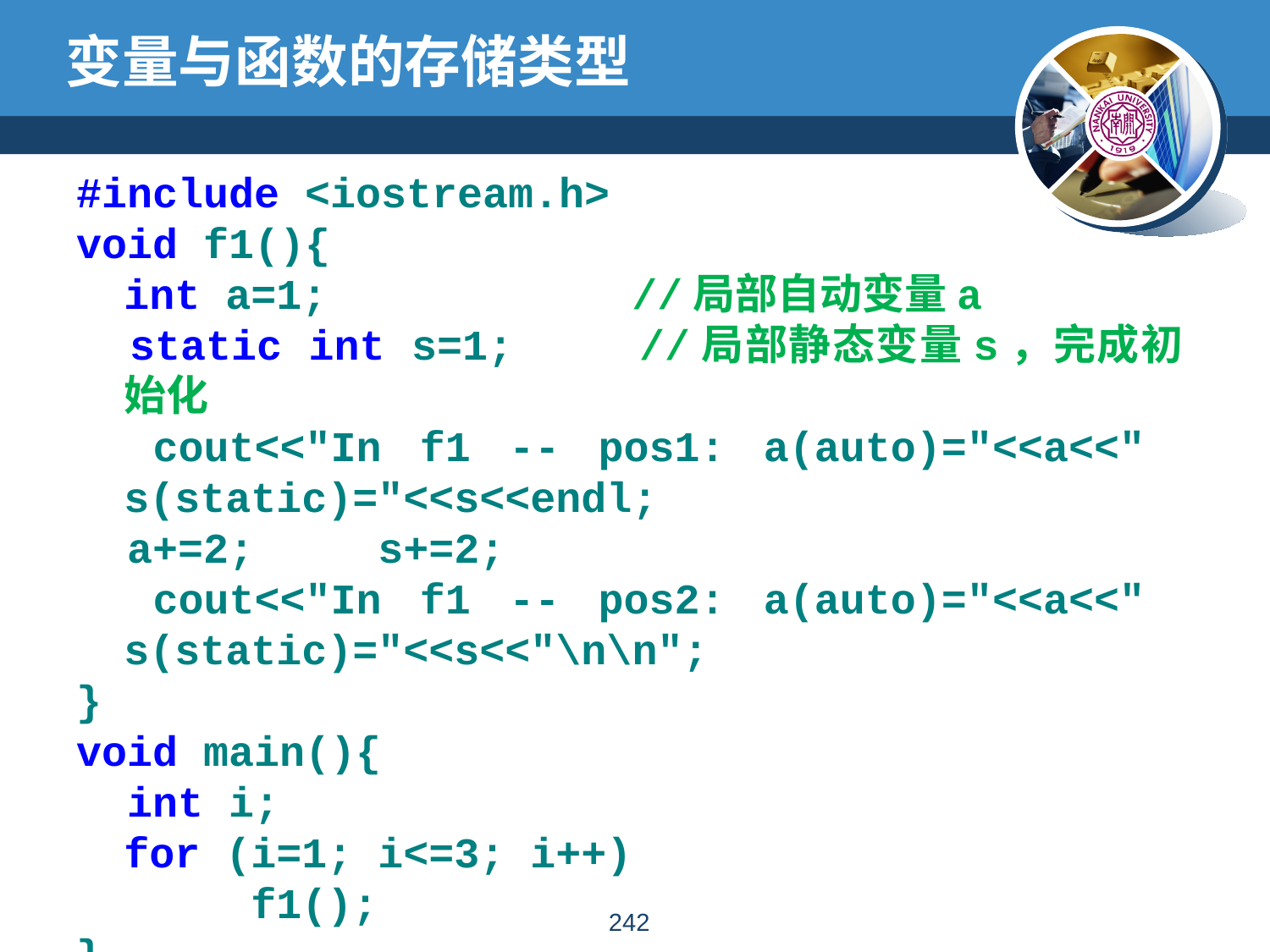

# 变量与函数的存储类型
#include <iostream.h>
void f1(){
	int a=1;  		//局部自动变量a
  static int s=1;  	//局部静态变量s，完成初始化
  cout<<"In f1 -- pos1: a(auto)="<<a<<"  s(static)="<<s<<endl;
  a+=2;	s+=2;
  cout<<"In f1 -- pos2: a(auto)="<<a<<"  s(static)="<<s<<"\n\n";
}
void main(){
  int i;
	for (i=1; i<=3; i++)
		f1();
}
242